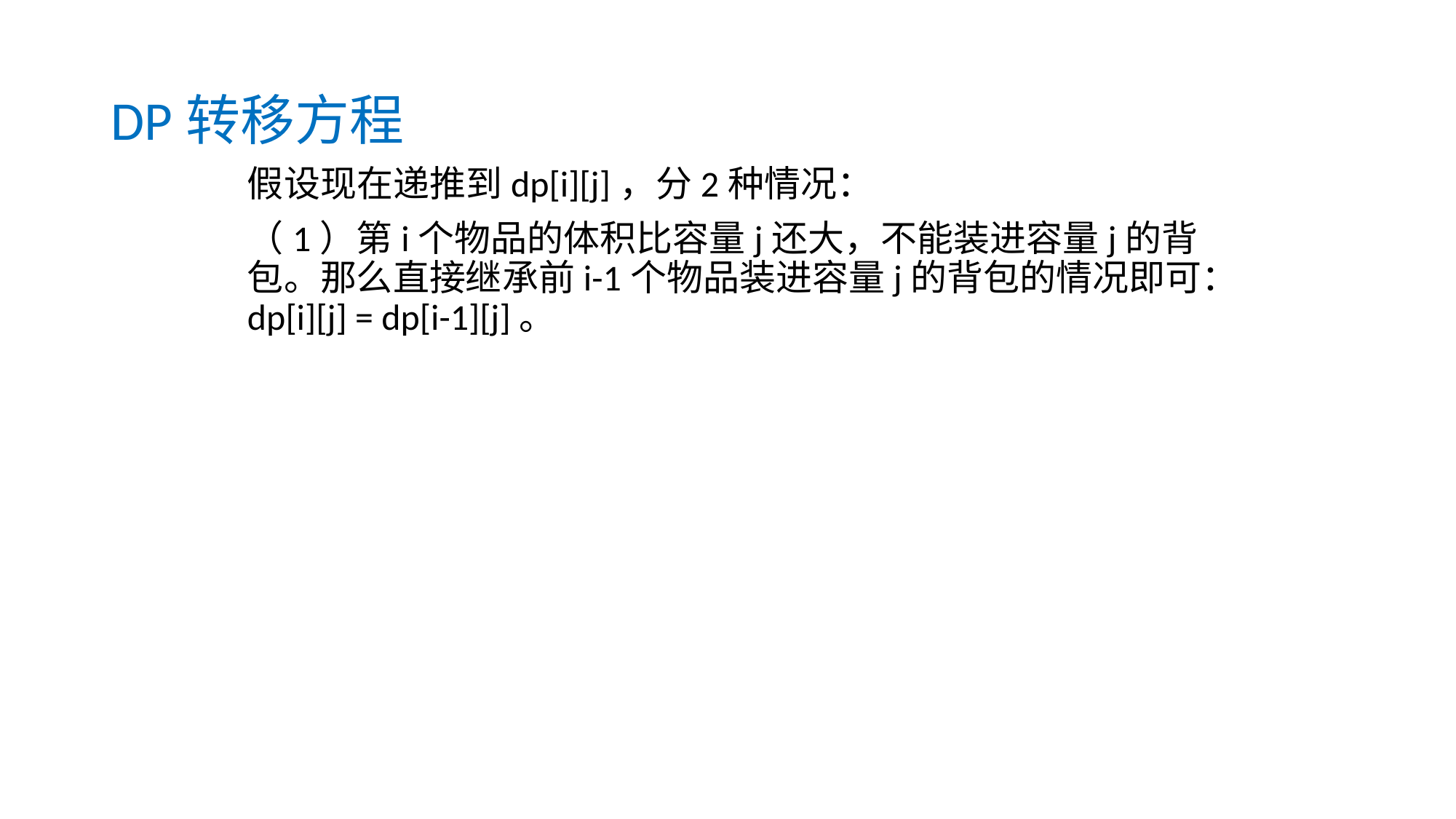

# DP转移方程
假设现在递推到dp[i][j]，分2种情况：
（1）第i个物品的体积比容量j还大，不能装进容量j的背包。那么直接继承前i-1个物品装进容量j的背包的情况即可：dp[i][j] = dp[i-1][j]。